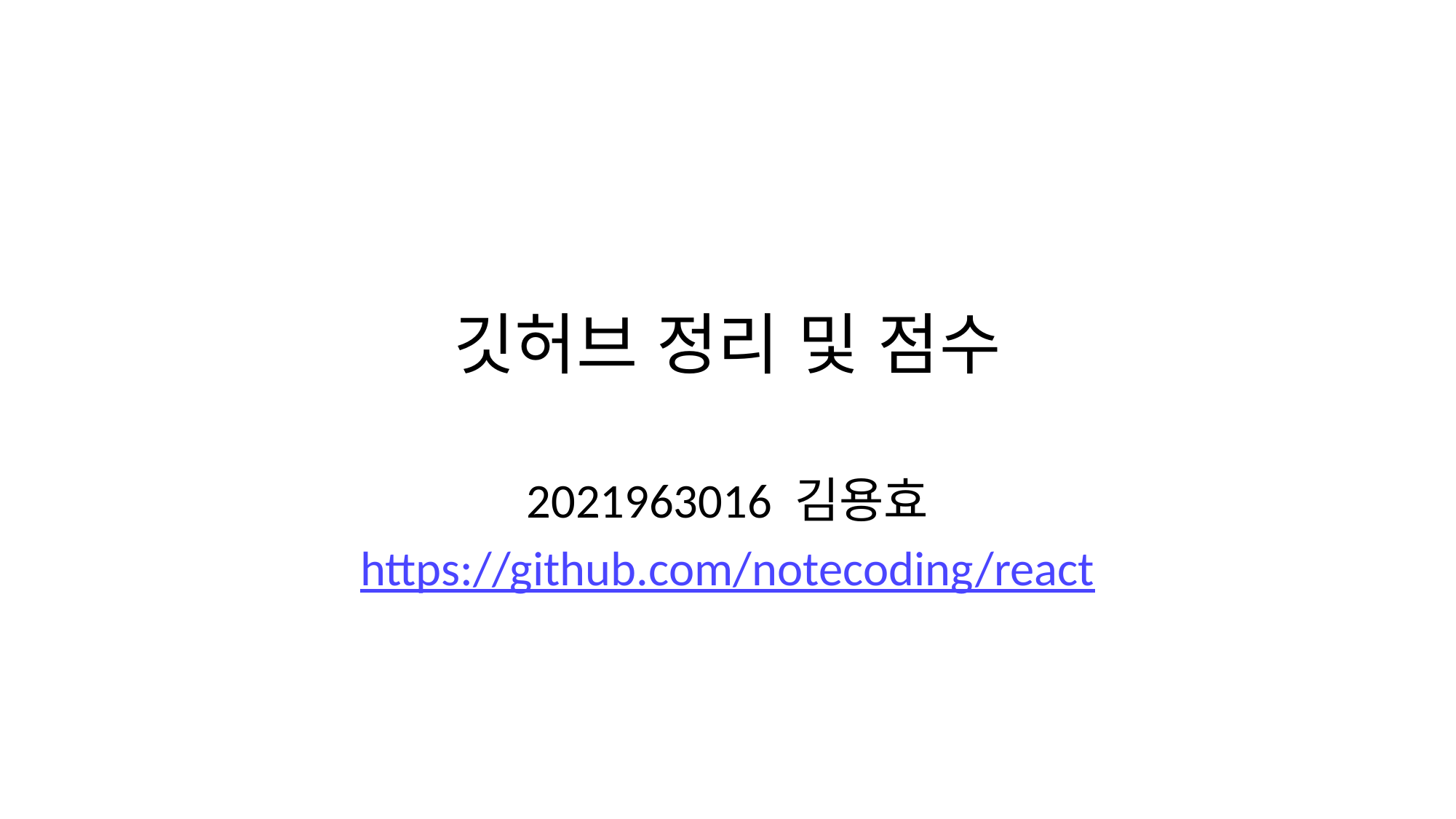

# 깃허브 정리 및 점수
2021963016 김용효
https://github.com/notecoding/react